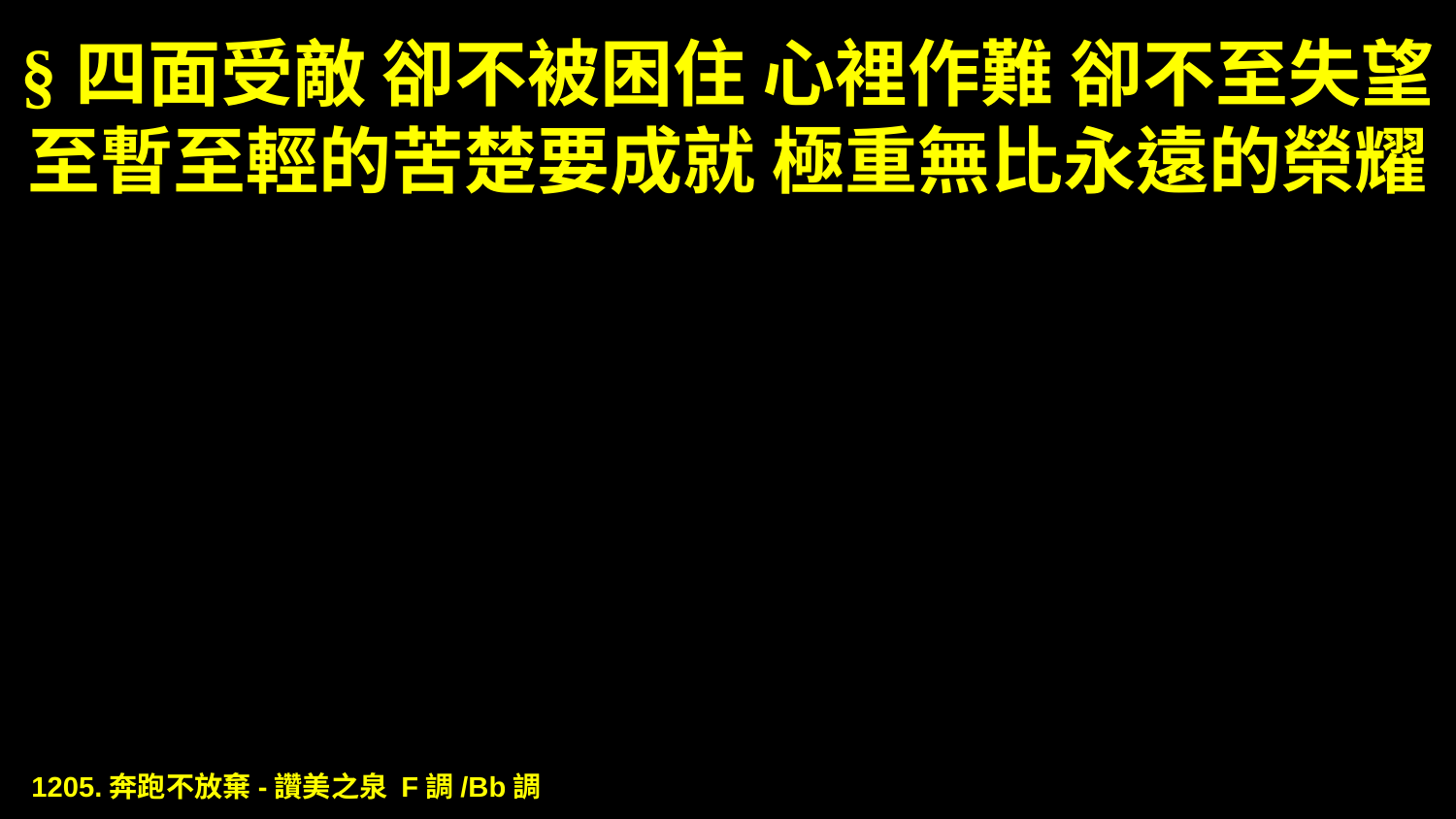

# §四面受敵 卻不被困住 心裡作難 卻不至失望 至暫至輕的苦楚要成就 極重無比永遠的榮耀
1205.奔跑不放棄-讚美之泉 F調/Bb調